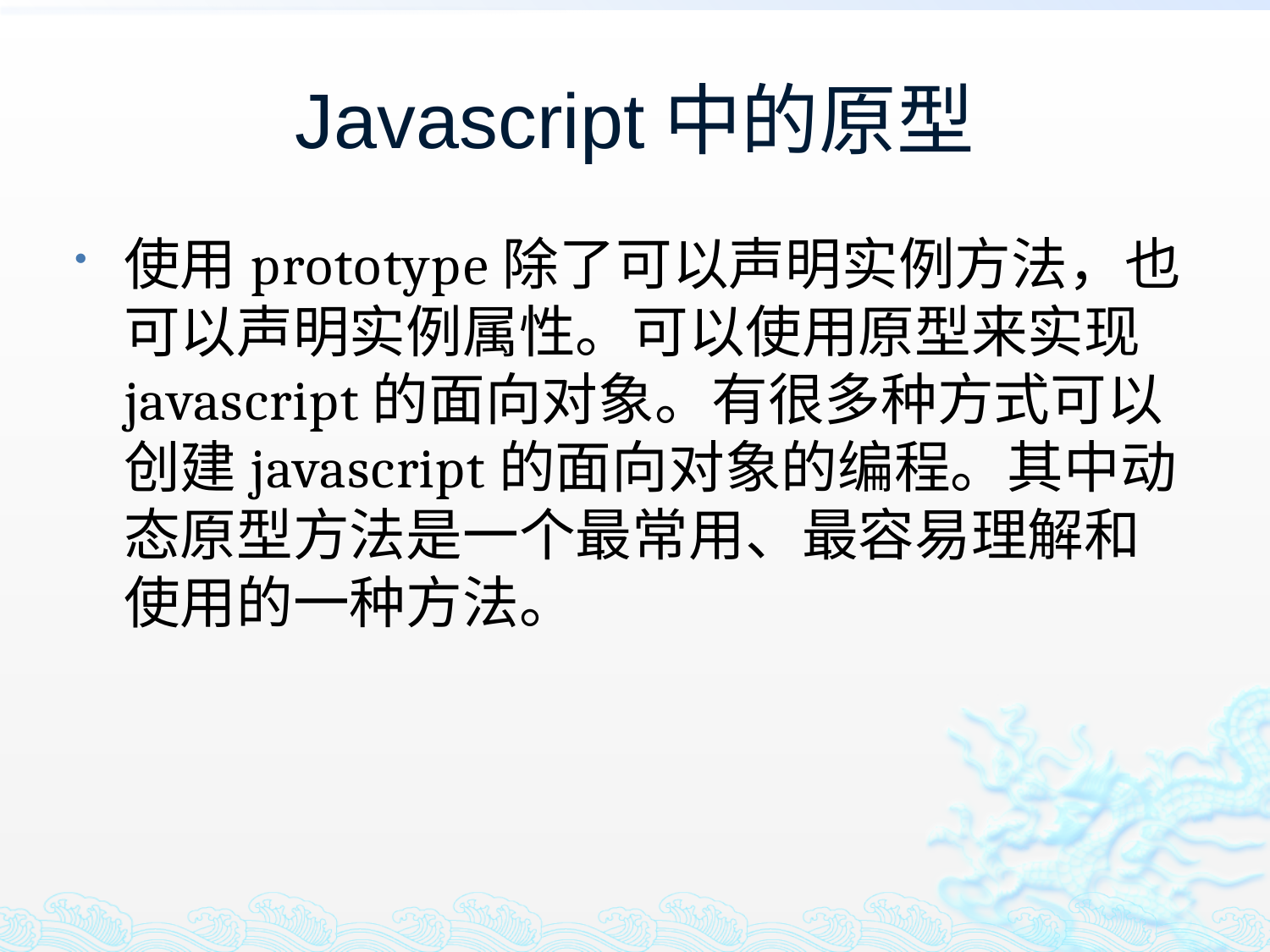

# Javascript中的原型
使用prototype除了可以声明实例方法，也可以声明实例属性。可以使用原型来实现javascript的面向对象。有很多种方式可以创建javascript的面向对象的编程。其中动态原型方法是一个最常用、最容易理解和使用的一种方法。